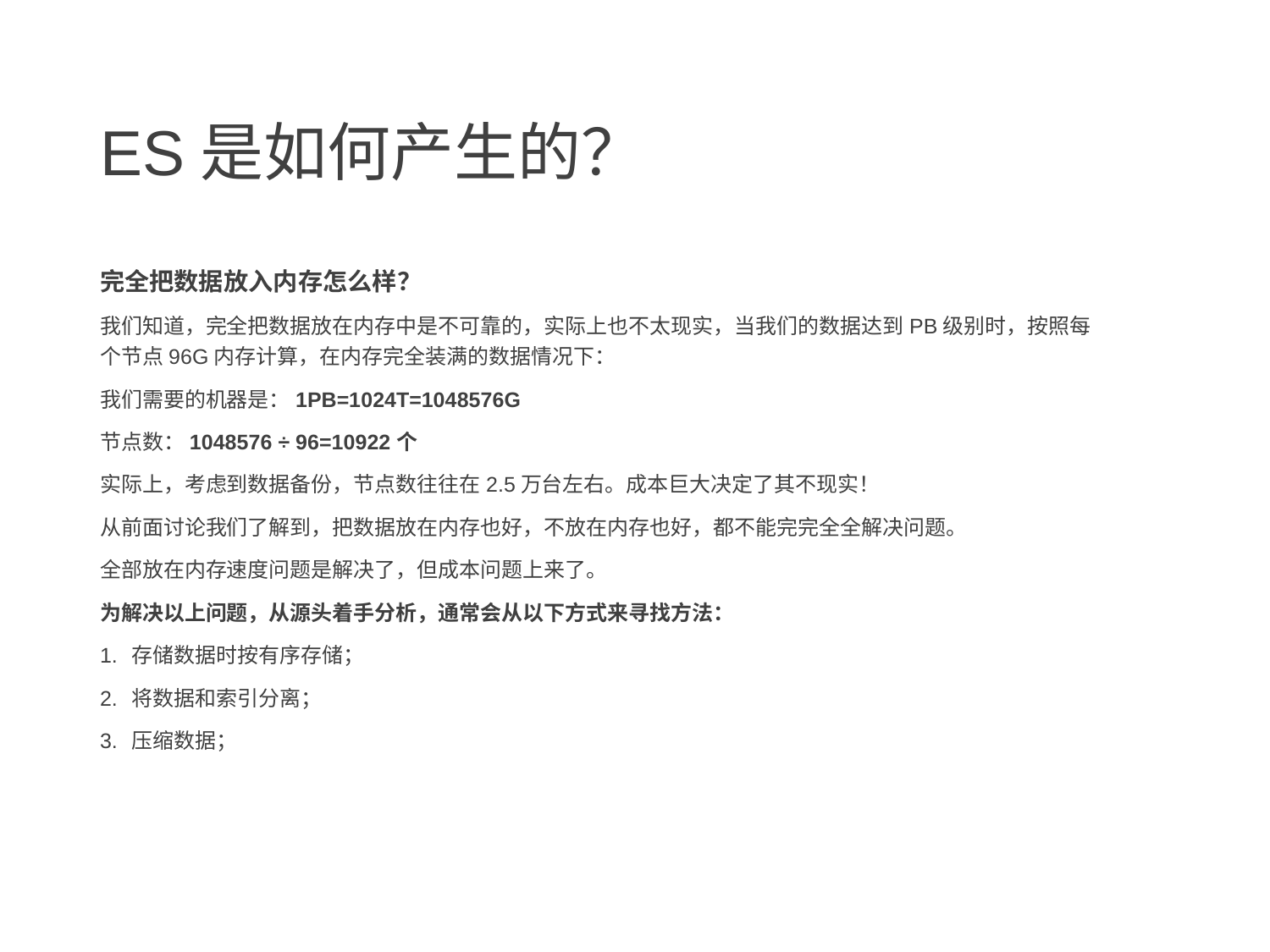

# ES是如何产生的？
完全把数据放入内存怎么样？
我们知道，完全把数据放在内存中是不可靠的，实际上也不太现实，当我们的数据达到PB级别时，按照每个节点96G内存计算，在内存完全装满的数据情况下：
我们需要的机器是：1PB=1024T=1048576G
节点数：1048576 ÷ 96=10922个
实际上，考虑到数据备份，节点数往往在2.5万台左右。成本巨大决定了其不现实！
从前面讨论我们了解到，把数据放在内存也好，不放在内存也好，都不能完完全全解决问题。
全部放在内存速度问题是解决了，但成本问题上来了。
为解决以上问题，从源头着手分析，通常会从以下方式来寻找方法：
存储数据时按有序存储；
将数据和索引分离；
压缩数据；